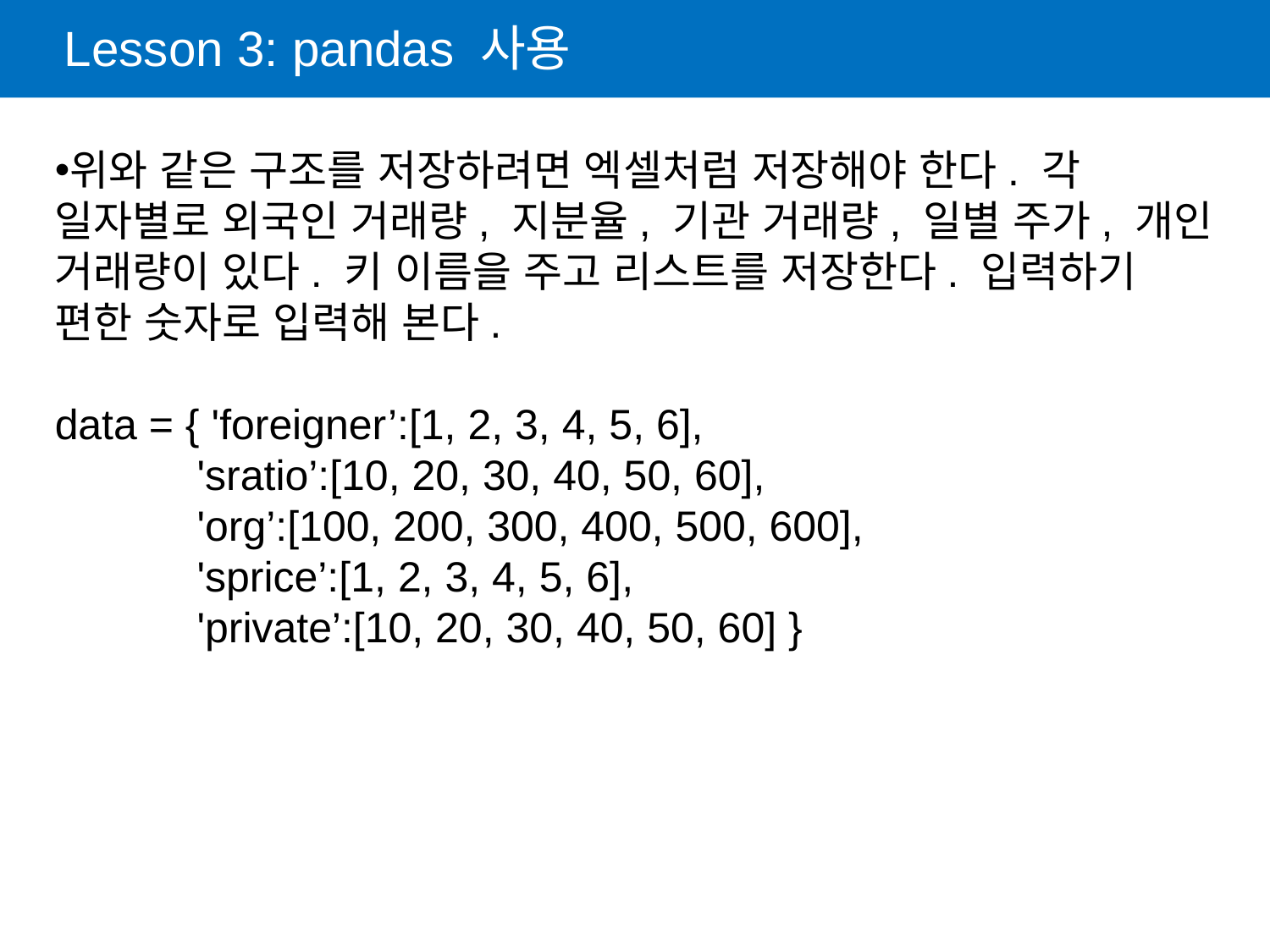

# Lesson 3: pandas 사용
위와 같은 구조를 저장하려면 엑셀처럼 저장해야 한다. 각 일자별로 외국인 거래량, 지분율, 기관 거래량, 일별 주가, 개인 거래량이 있다. 키 이름을 주고 리스트를 저장한다. 입력하기 편한 숫자로 입력해 본다.

data = { 'foreigner’:[1, 2, 3, 4, 5, 6],
            'sratio’:[10, 20, 30, 40, 50, 60],
            'org’:[100, 200, 300, 400, 500, 600],
            'sprice’:[1, 2, 3, 4, 5, 6],
            'private’:[10, 20, 30, 40, 50, 60] }